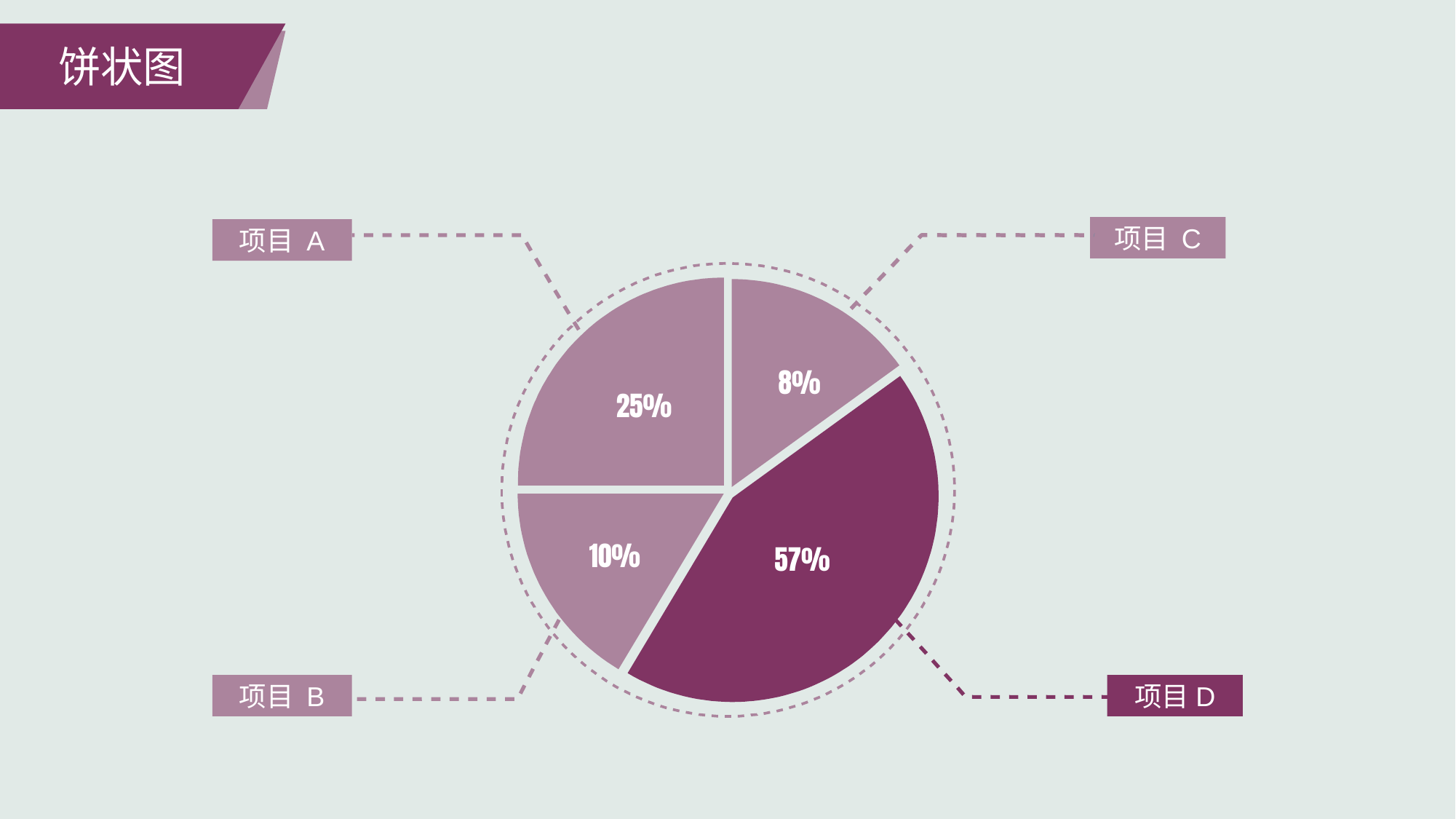

饼状图
项目 C
项目 A

8%

25%

10%
57%

项目 B
项目D